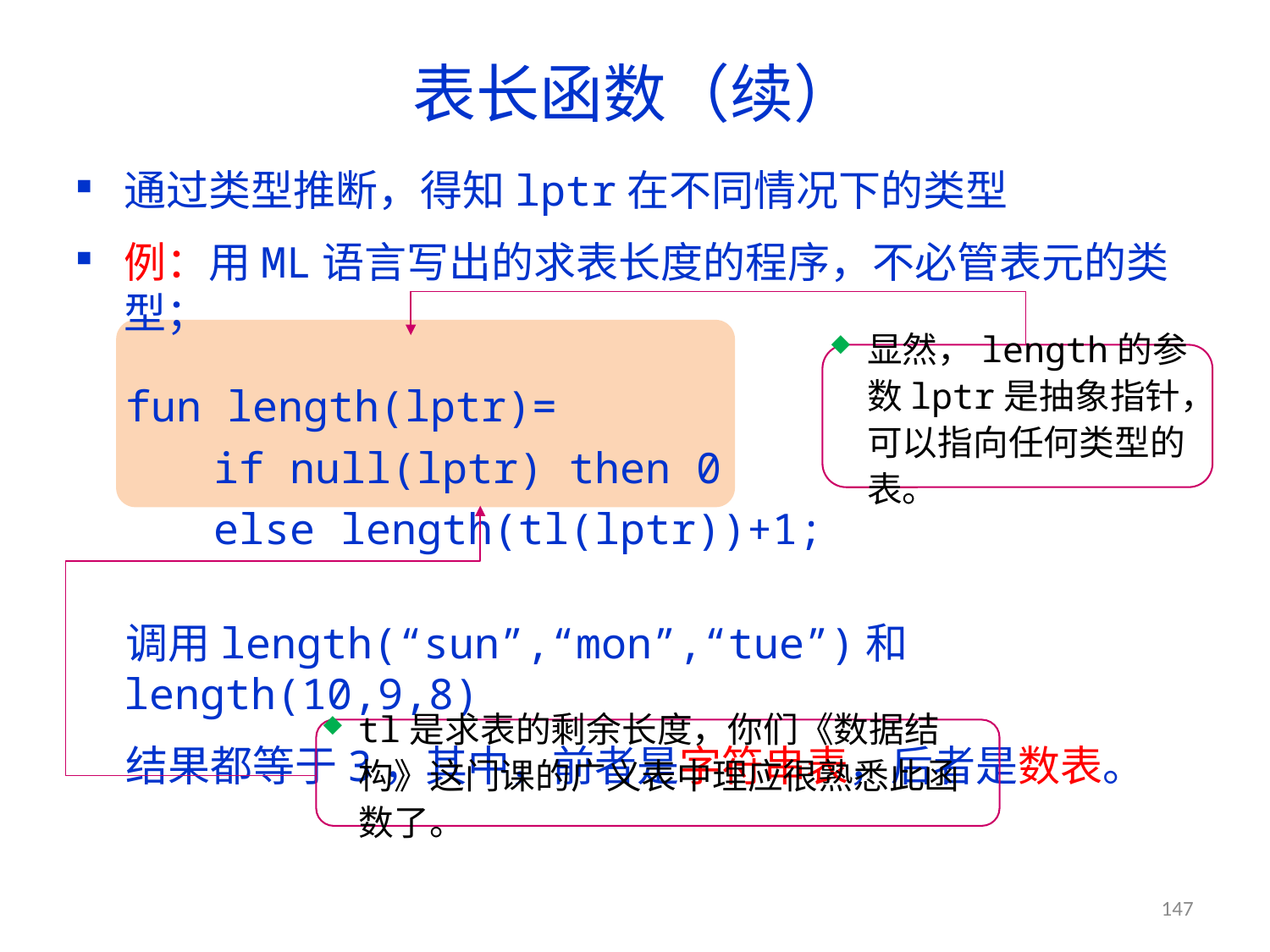

# 表长函数（续）
通过类型推断，得知lptr在不同情况下的类型
例：用ML语言写出的求表长度的程序，不必管表元的类型；
fun length(lptr)=
if null(lptr) then 0
else length(tl(lptr))+1;
调用length(“sun”,“mon”,“tue”)和length(10,9,8)
结果都等于3，其中，前者是字符串表，后者是数表。

显然，length的参数lptr是抽象指针，可以指向任何类型的表。

tl是求表的剩余长度，你们《数据结构》这门课的广义表中理应很熟悉此函数了。
147